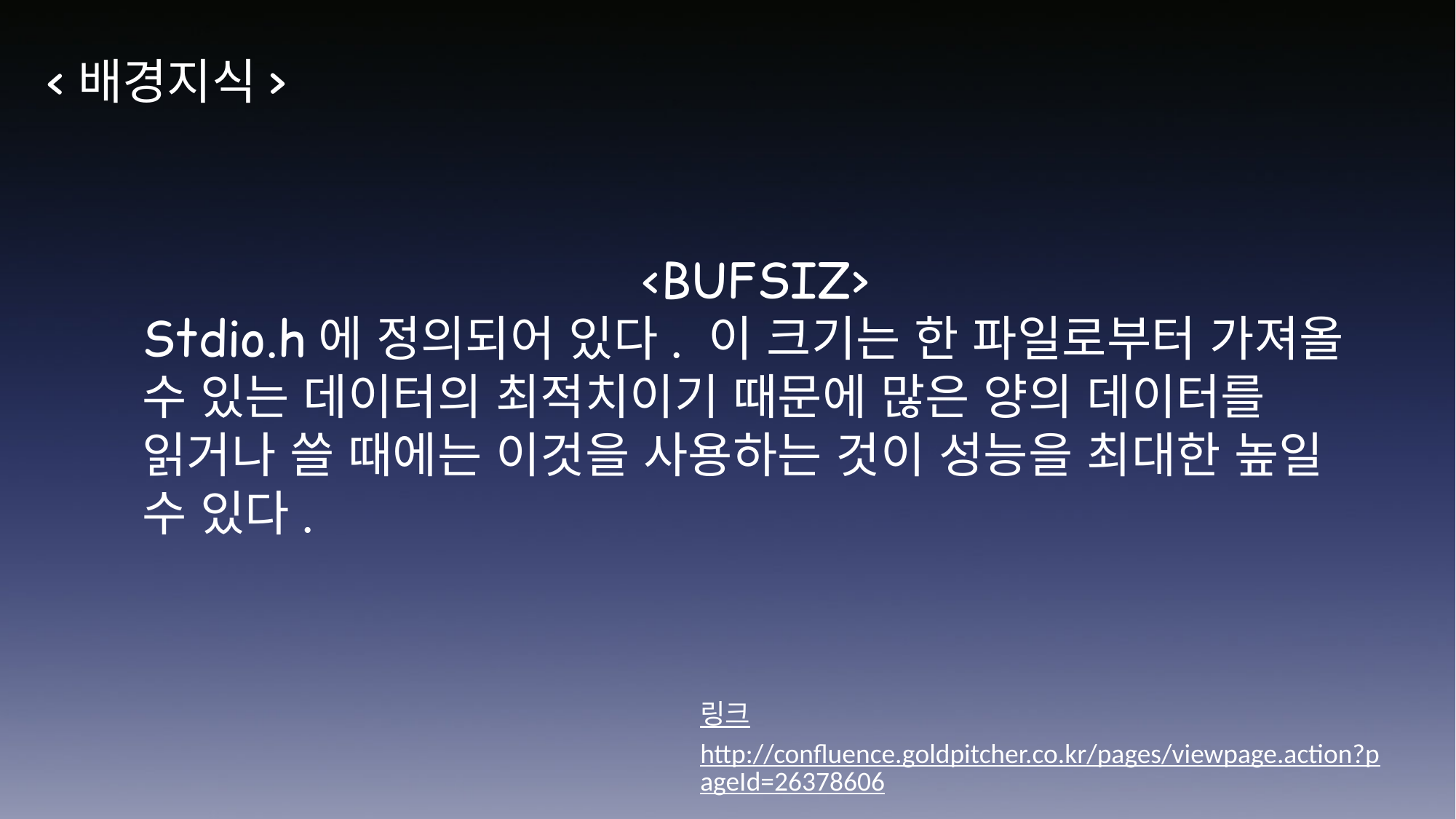

<배경지식>
<BUFSIZ>
Stdio.h에 정의되어 있다. 이 크기는 한 파일로부터 가져올 수 있는 데이터의 최적치이기 때문에 많은 양의 데이터를 읽거나 쓸 때에는 이것을 사용하는 것이 성능을 최대한 높일 수 있다.
링크http://confluence.goldpitcher.co.kr/pages/viewpage.action?pageId=26378606